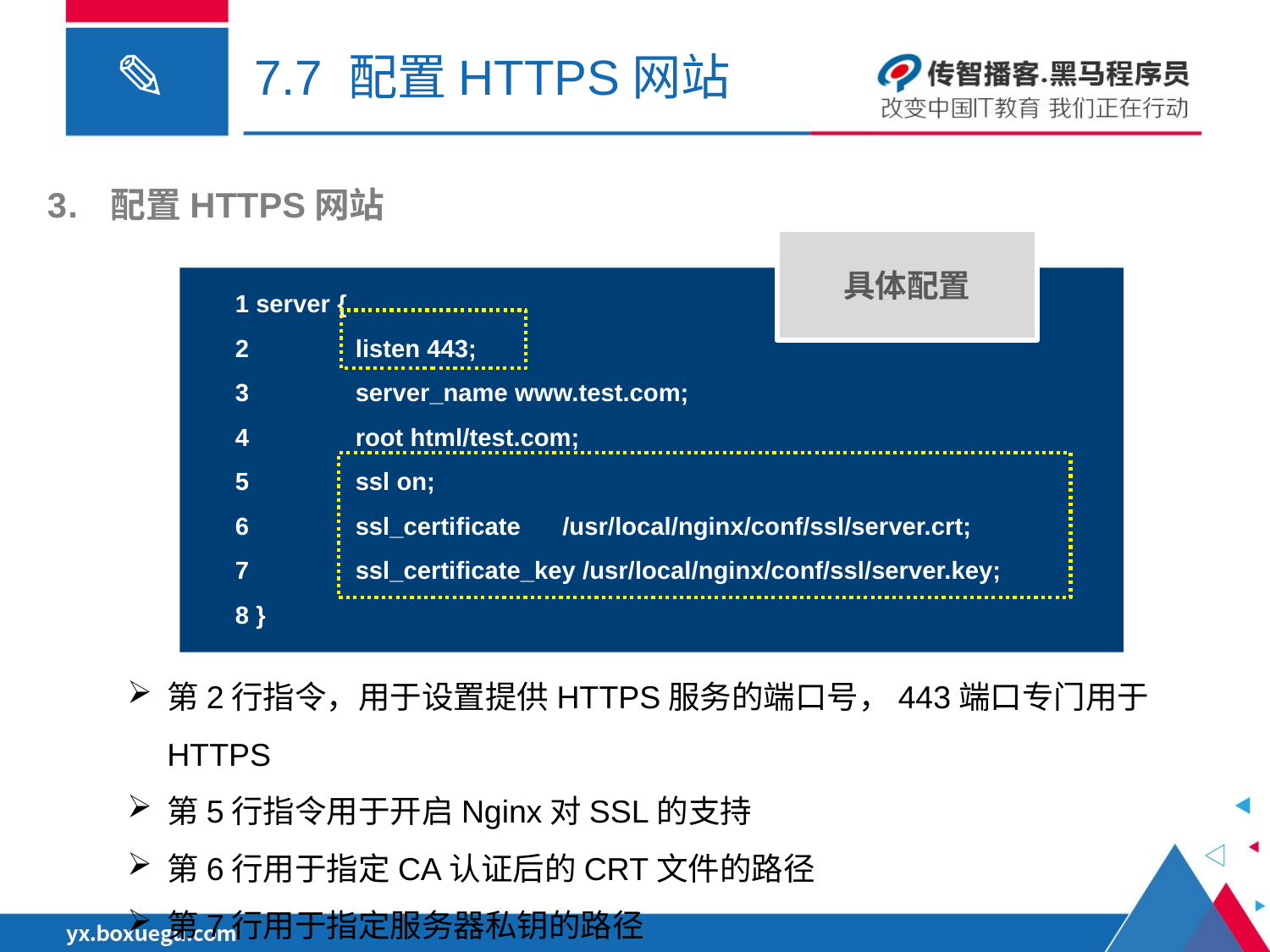

# 7.7 配置HTTPS网站
配置HTTPS网站
具体配置
 1 server {
 2	listen 443;
 3	server_name www.test.com;
 4	root html/test.com;
 5	ssl on;
 6	ssl_certificate      /usr/local/nginx/conf/ssl/server.crt;
 7	ssl_certificate_key /usr/local/nginx/conf/ssl/server.key;
 8 }

第2行指令，用于设置提供HTTPS服务的端口号，443端口专门用于HTTPS
第5行指令用于开启Nginx对SSL的支持
第6行用于指定CA认证后的CRT文件的路径
第7行用于指定服务器私钥的路径